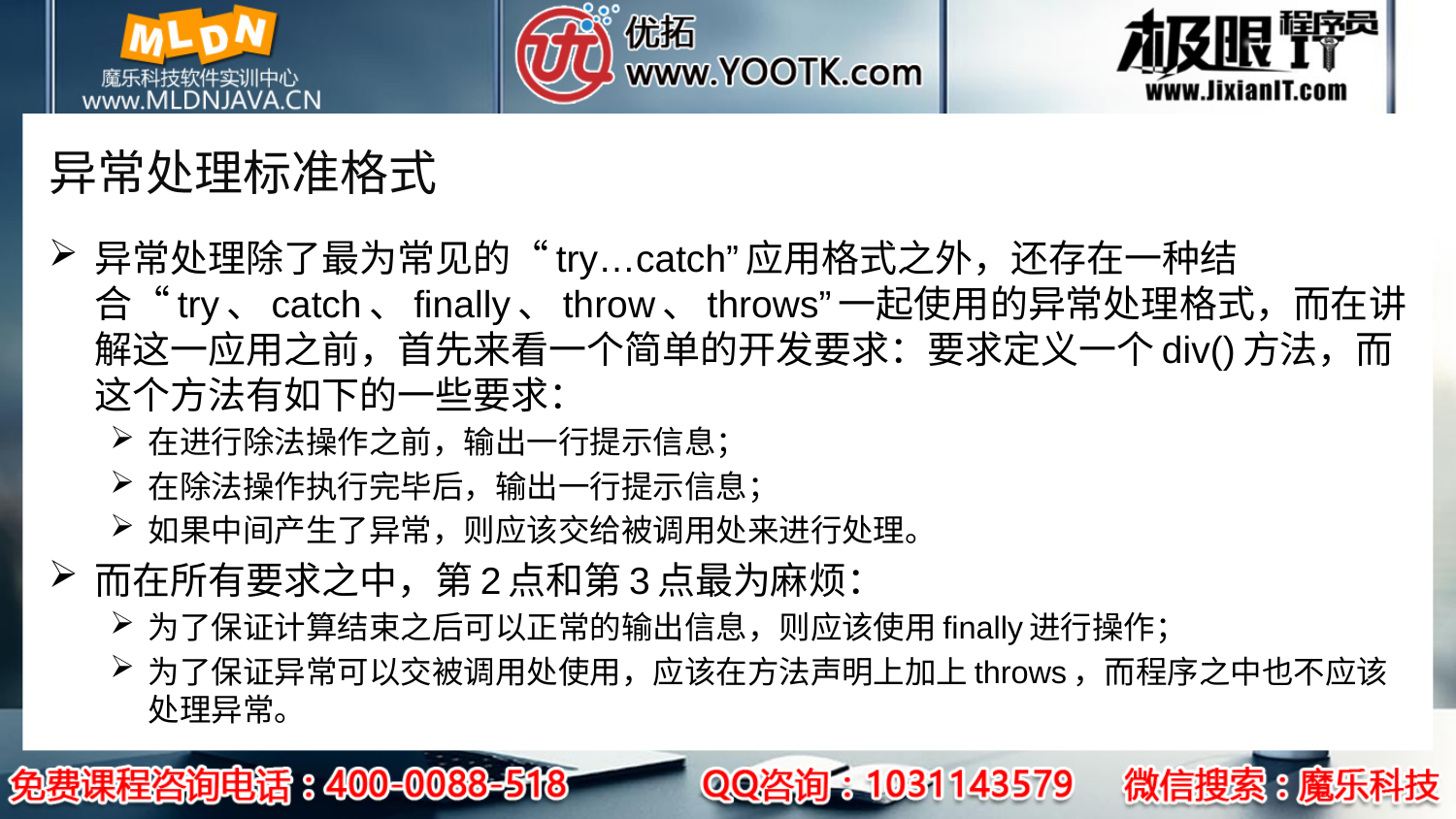

# 异常处理标准格式
异常处理除了最为常见的“try…catch”应用格式之外，还存在一种结合“try、catch、finally、throw、throws”一起使用的异常处理格式，而在讲解这一应用之前，首先来看一个简单的开发要求：要求定义一个div()方法，而这个方法有如下的一些要求：
在进行除法操作之前，输出一行提示信息；
在除法操作执行完毕后，输出一行提示信息；
如果中间产生了异常，则应该交给被调用处来进行处理。
而在所有要求之中，第2点和第3点最为麻烦：
为了保证计算结束之后可以正常的输出信息，则应该使用finally进行操作；
为了保证异常可以交被调用处使用，应该在方法声明上加上throws，而程序之中也不应该处理异常。